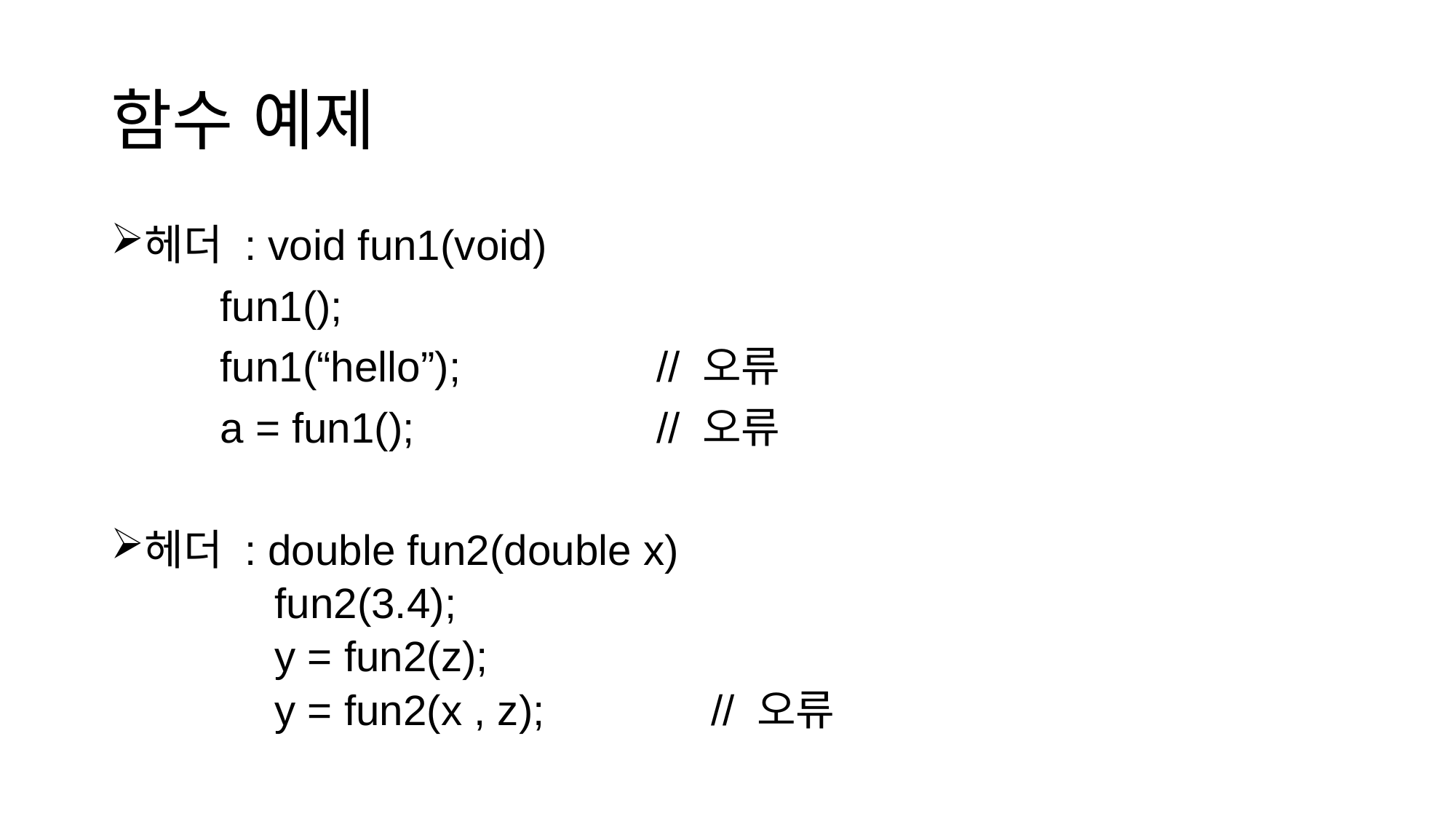

# 함수 예제
헤더 : void fun1(void)
	fun1();
	fun1(“hello”);		// 오류
	a = fun1();			// 오류

헤더 : double fun2(double x)
	fun2(3.4);
	y = fun2(z);
	y = fun2(x , z);		// 오류